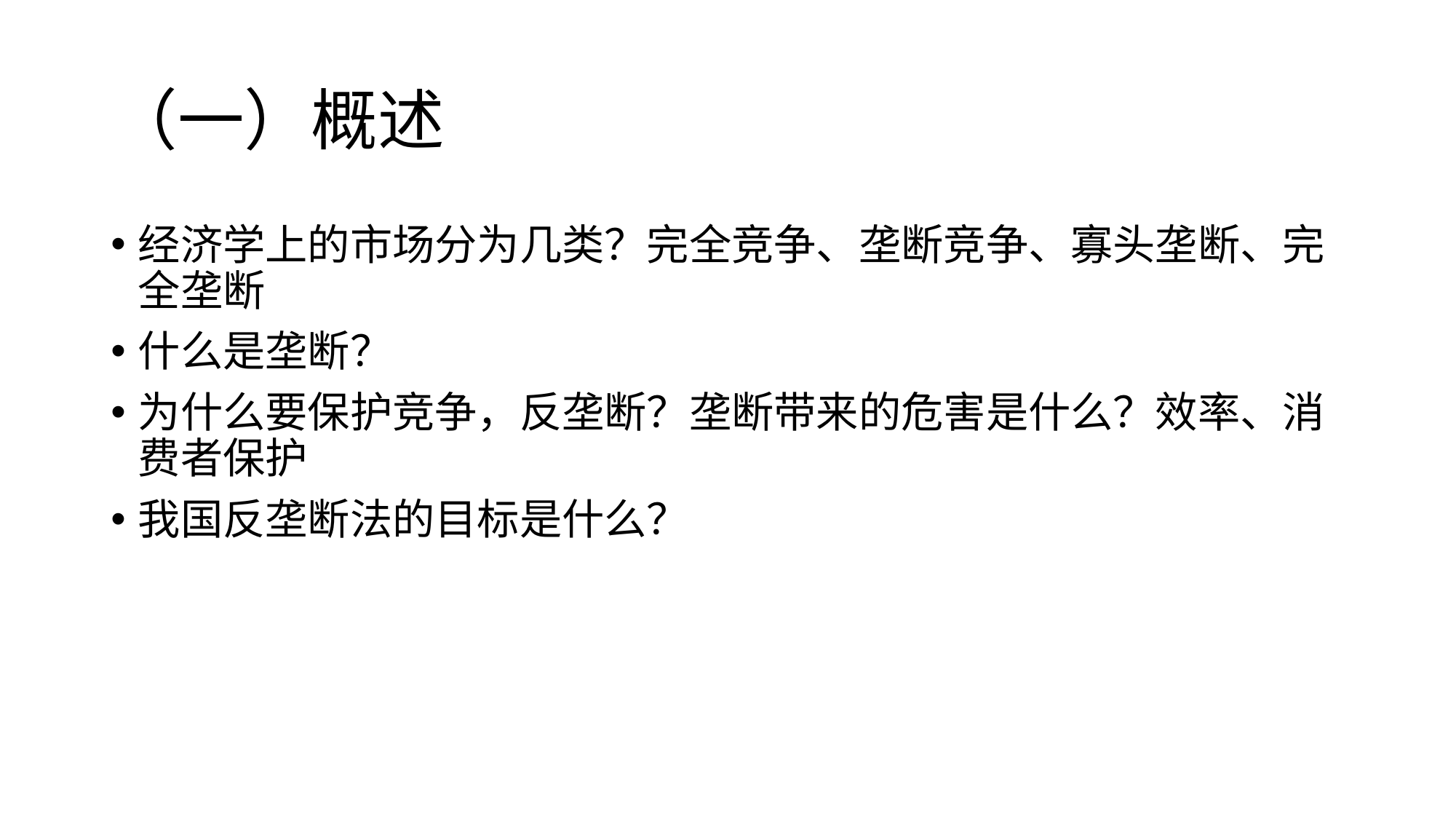

# （一）概述
经济学上的市场分为几类？完全竞争、垄断竞争、寡头垄断、完全垄断
什么是垄断？
为什么要保护竞争，反垄断？垄断带来的危害是什么？效率、消费者保护
我国反垄断法的目标是什么？